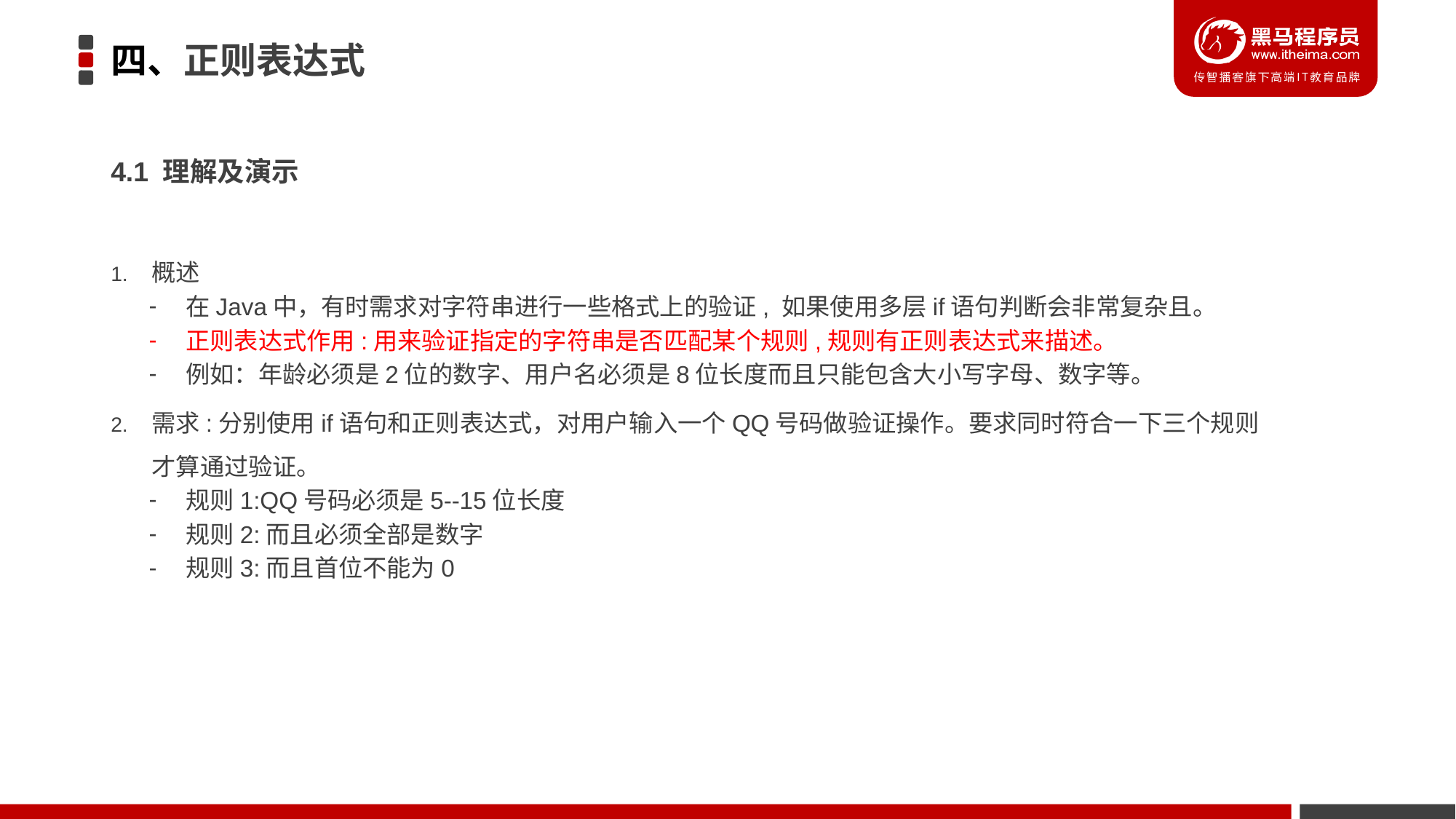

# 四、正则表达式
4.1 理解及演示
概述
在Java中，有时需求对字符串进行一些格式上的验证, 如果使用多层if语句判断会非常复杂且。
正则表达式作用:用来验证指定的字符串是否匹配某个规则,规则有正则表达式来描述。
例如：年龄必须是2位的数字、用户名必须是8位长度而且只能包含大小写字母、数字等。
需求:分别使用if语句和正则表达式，对用户输入一个QQ号码做验证操作。要求同时符合一下三个规则才算通过验证。
规则1:QQ号码必须是5--15位长度
规则2:而且必须全部是数字
规则3:而且首位不能为0